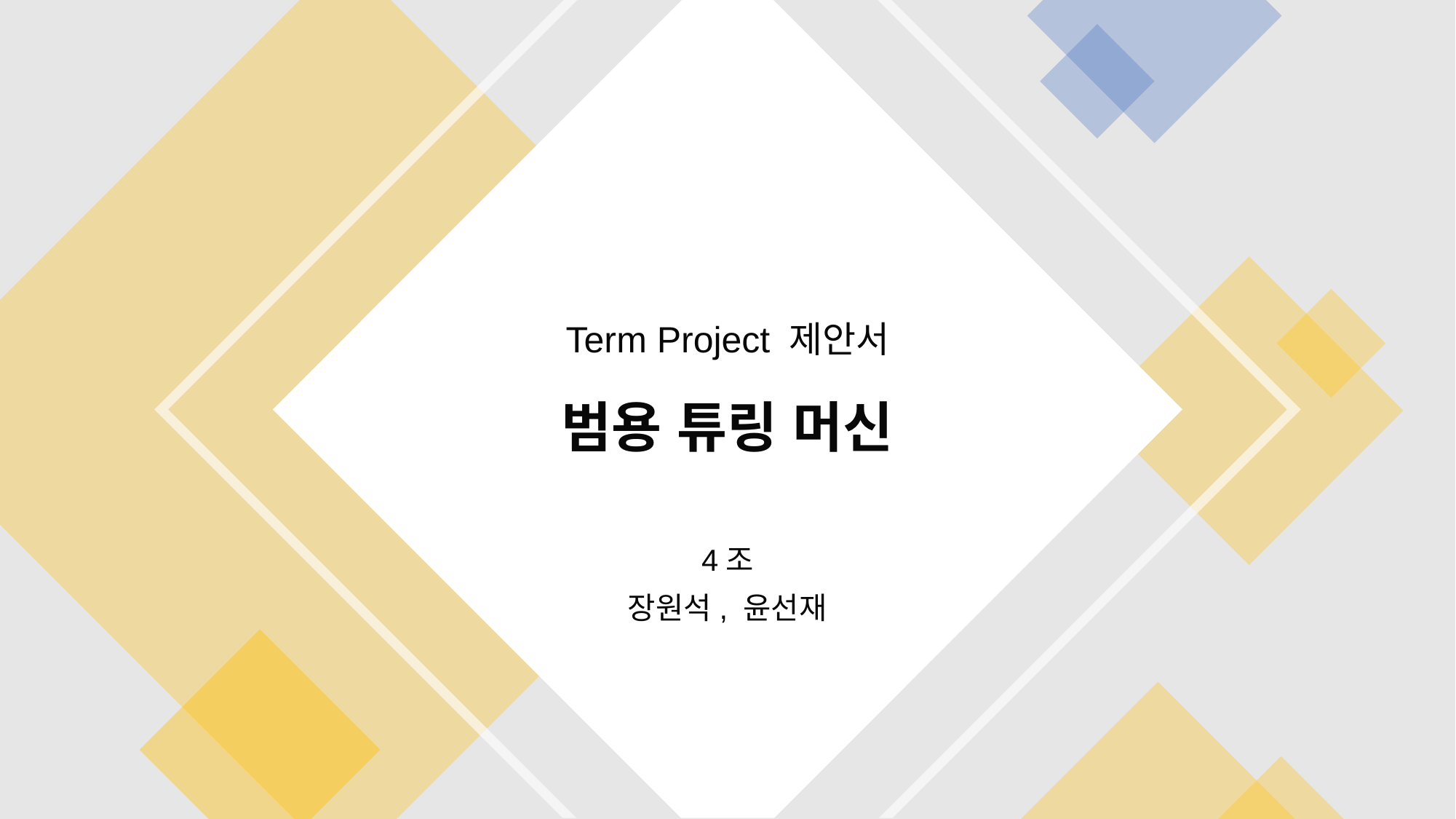

# Term Project 제안서 범용 튜링 머신

4조
장원석, 윤선재